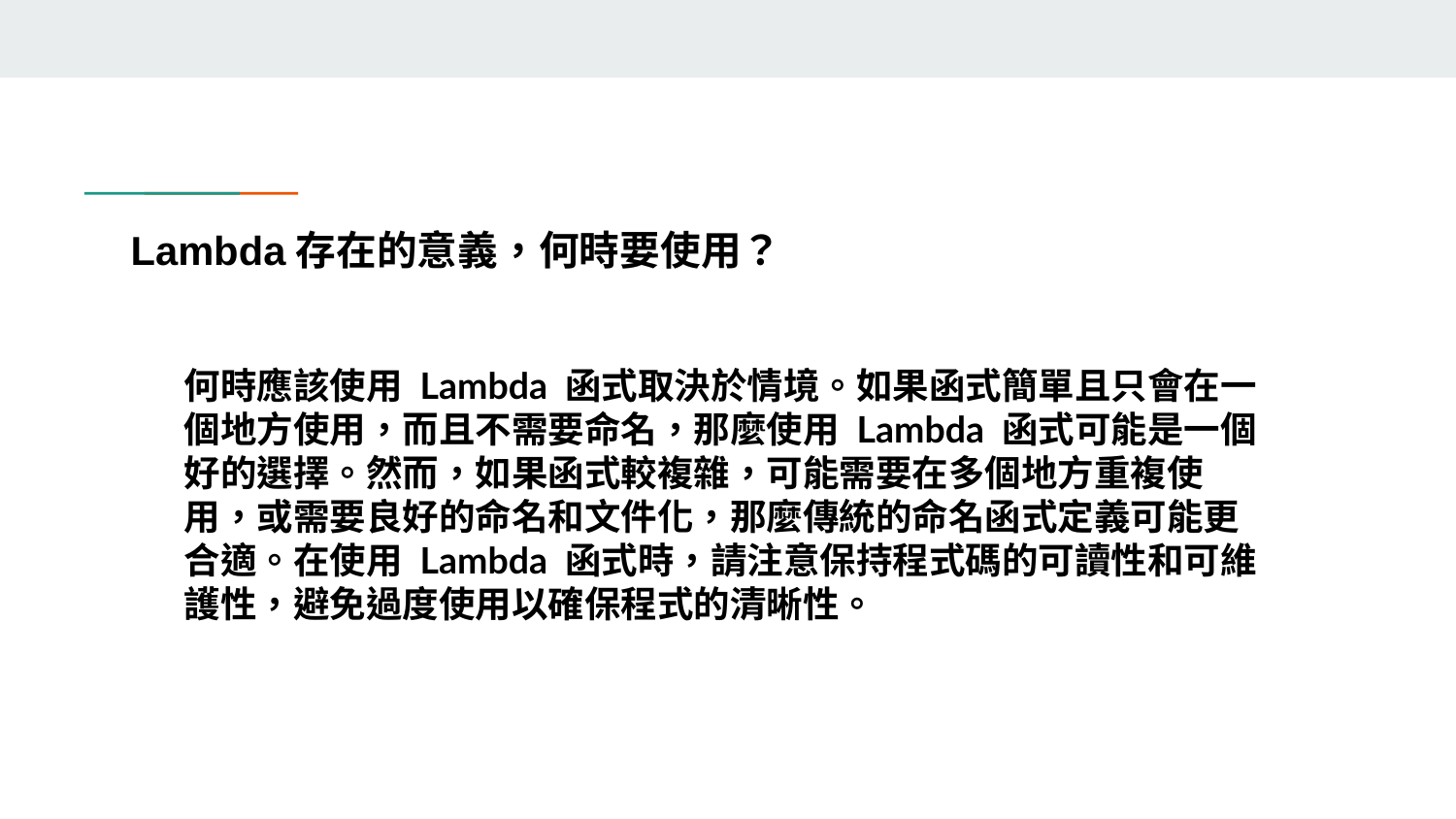

# Lambda存在的意義，何時要使用？
何時應該使用 Lambda 函式取決於情境。如果函式簡單且只會在一個地方使用，而且不需要命名，那麼使用 Lambda 函式可能是一個好的選擇。然而，如果函式較複雜，可能需要在多個地方重複使用，或需要良好的命名和文件化，那麼傳統的命名函式定義可能更合適。在使用 Lambda 函式時，請注意保持程式碼的可讀性和可維護性，避免過度使用以確保程式的清晰性。